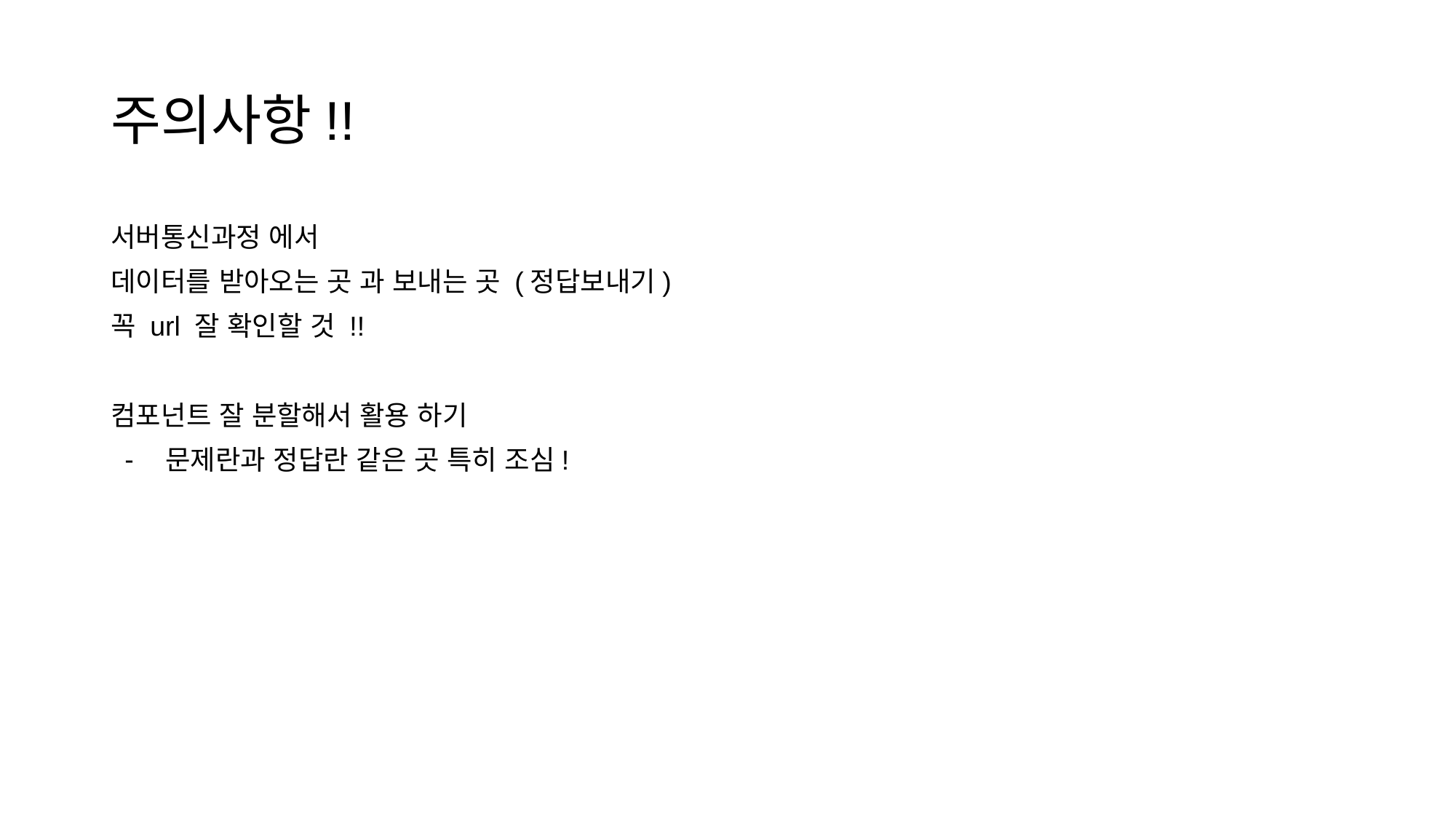

# 주의사항!!
서버통신과정 에서
데이터를 받아오는 곳 과 보내는 곳 (정답보내기)
꼭 url 잘 확인할 것 !!

컴포넌트 잘 분할해서 활용 하기
문제란과 정답란 같은 곳 특히 조심!